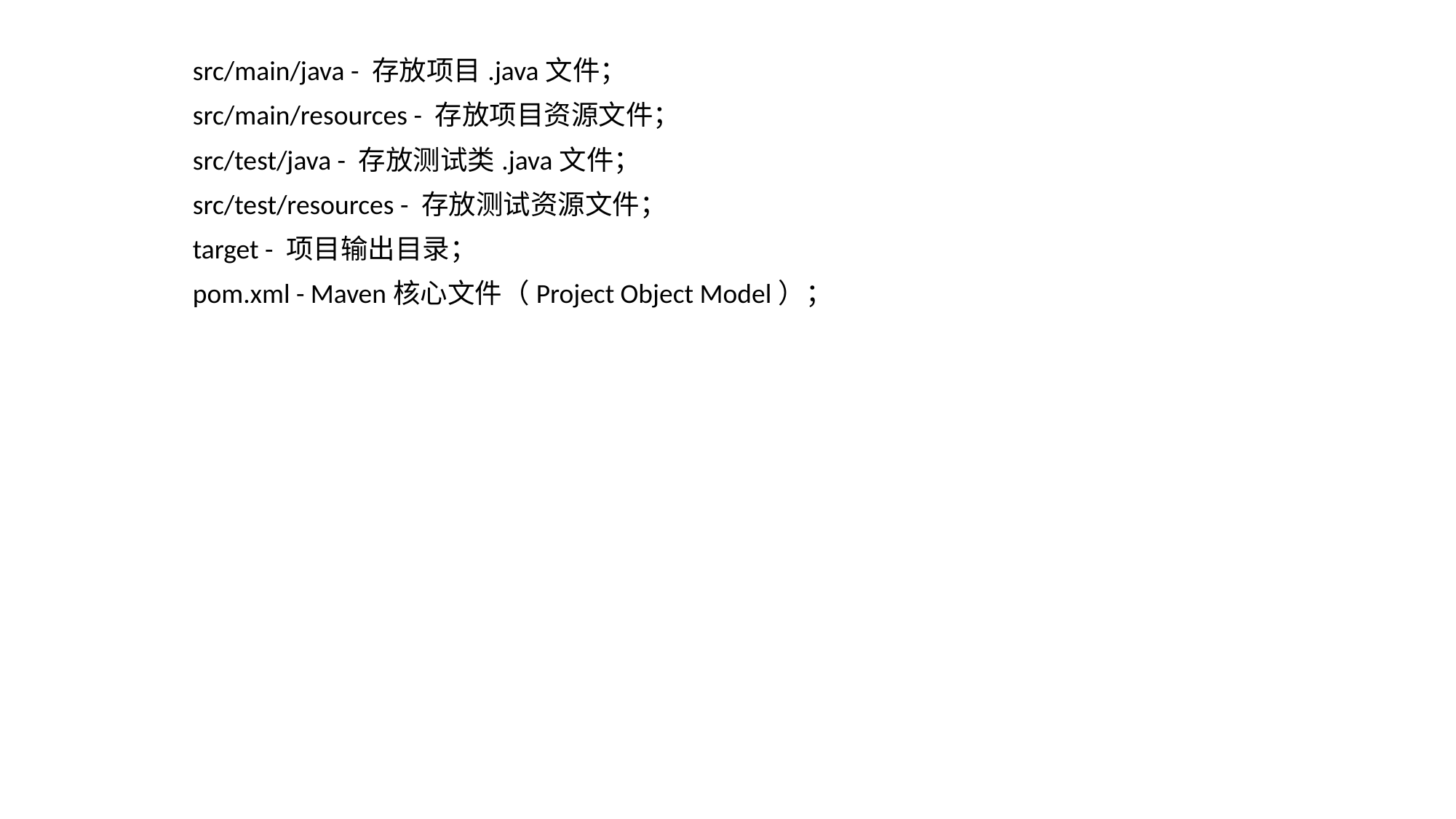

src/main/java - 存放项目.java文件；
src/main/resources - 存放项目资源文件；
src/test/java - 存放测试类.java文件；
src/test/resources - 存放测试资源文件；
target - 项目输出目录；
pom.xml - Maven核心文件（Project Object Model）；